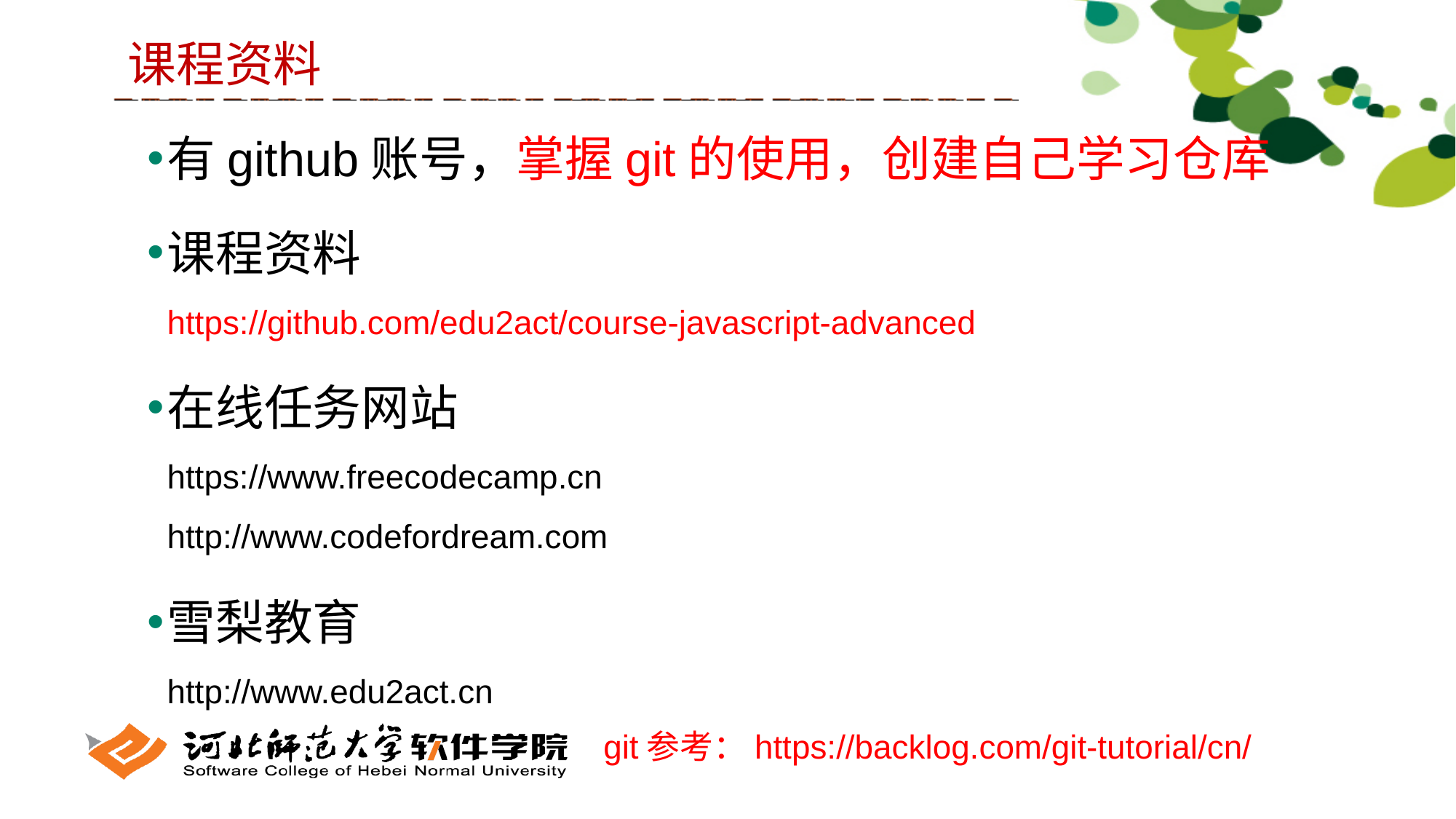

课程资料

有github账号，掌握git的使用，创建自己学习仓库
课程资料
https://github.com/edu2act/course-javascript-advanced
在线任务网站
https://www.freecodecamp.cn
http://www.codefordream.com
雪梨教育
http://www.edu2act.cn
git参考：https://backlog.com/git-tutorial/cn/